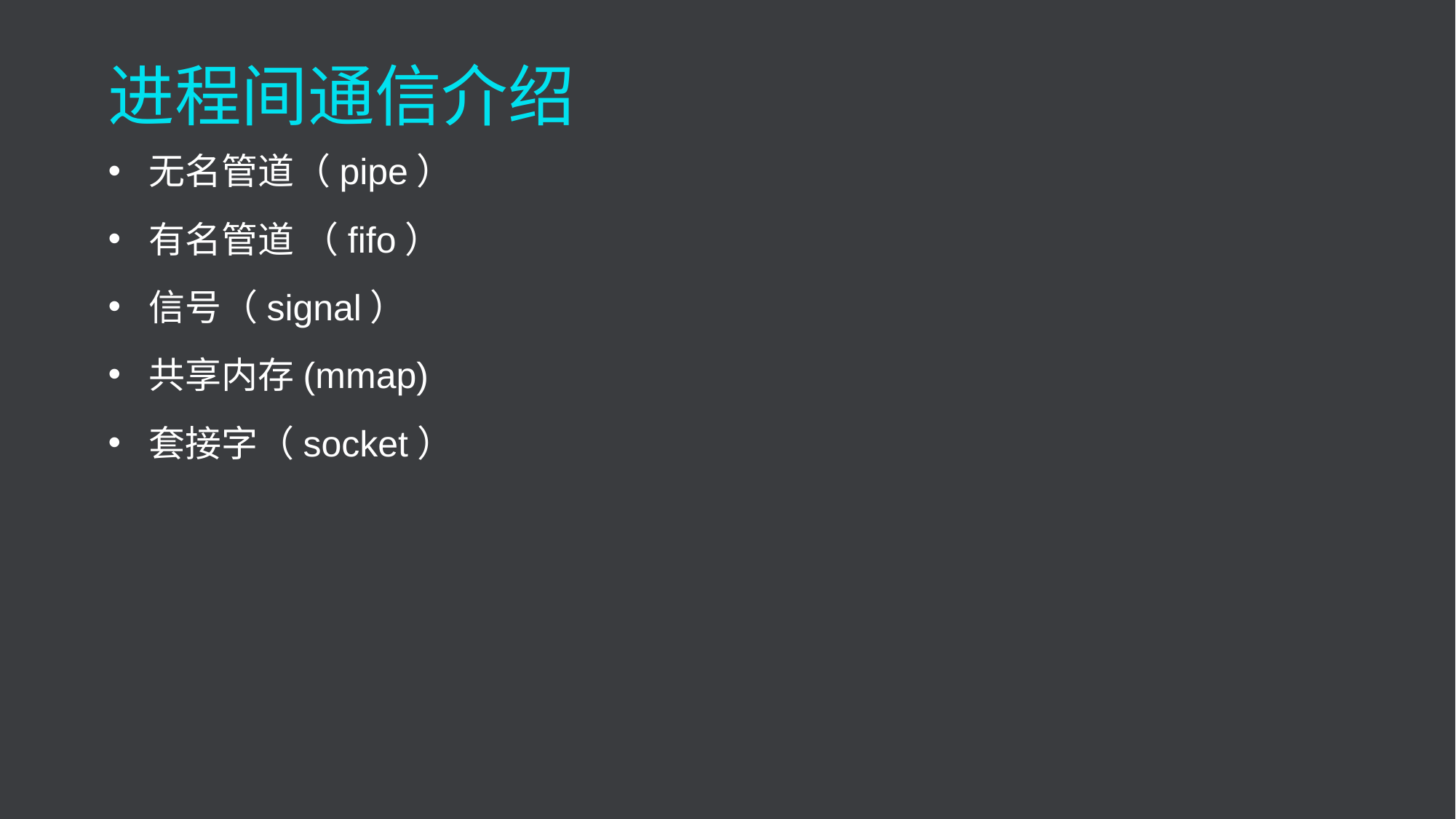

进程间通信介绍
无名管道（pipe）
有名管道 （fifo）
信号（signal）
共享内存(mmap)
套接字（socket）